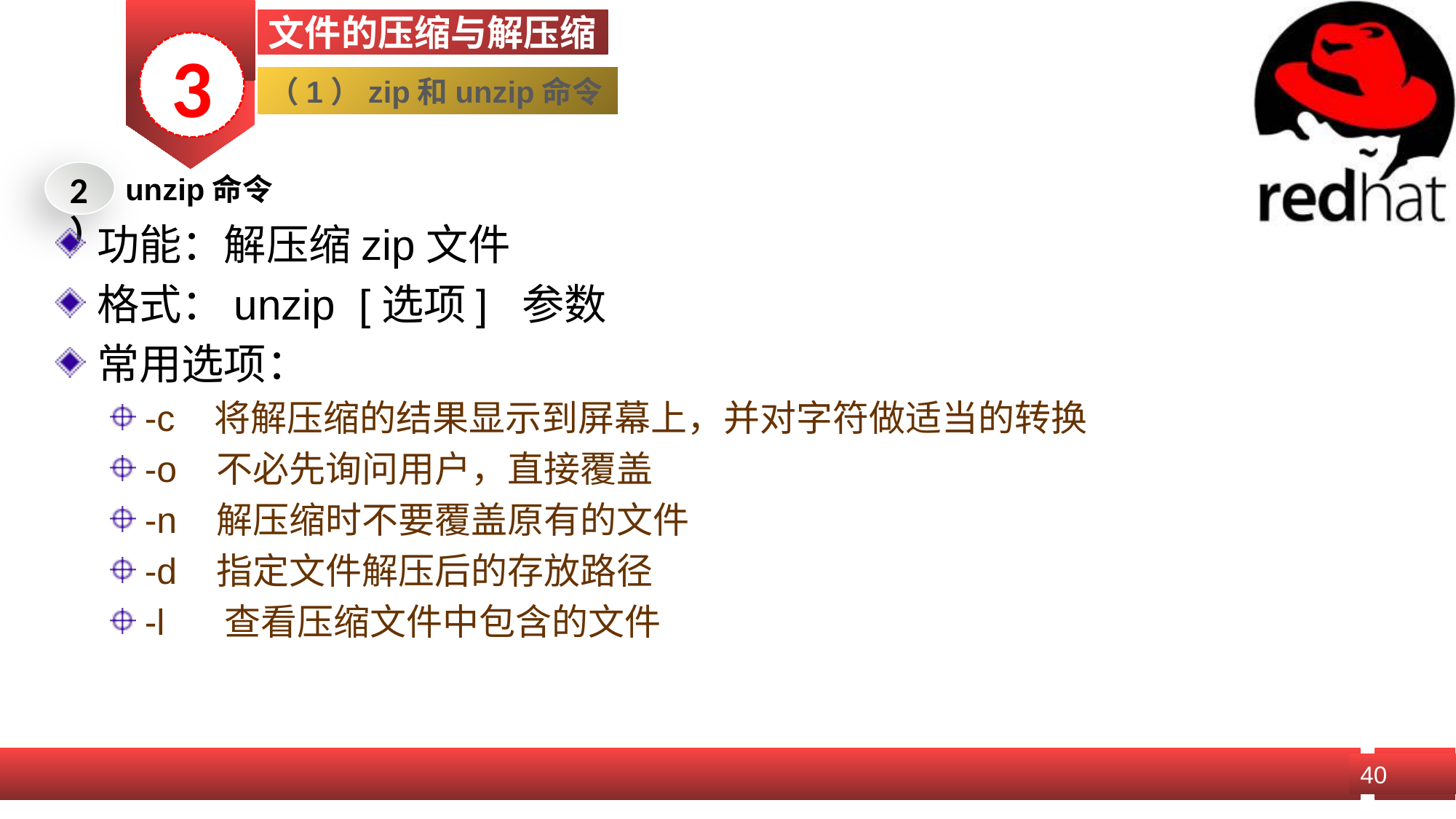

文件的压缩与解压缩
3
（1）zip和unzip命令
2）

unzip命令
功能：解压缩zip文件
格式：unzip  [选项]  参数
常用选项：
-c   将解压缩的结果显示到屏幕上，并对字符做适当的转换
-o   不必先询问用户，直接覆盖
-n   解压缩时不要覆盖原有的文件
-d   指定文件解压后的存放路径
-l     查看压缩文件中包含的文件